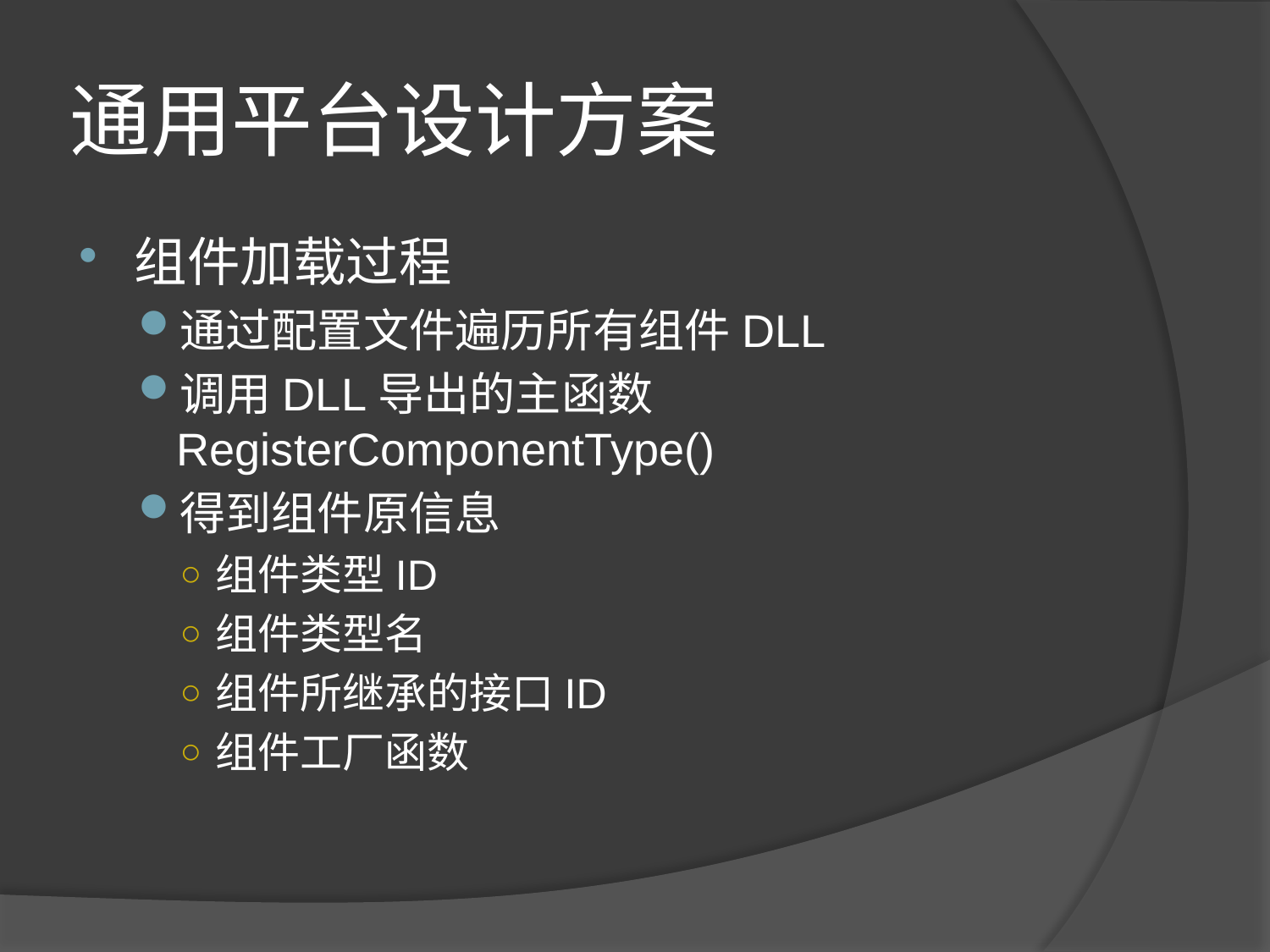

# 通用平台设计方案
组件加载过程
通过配置文件遍历所有组件DLL
调用DLL导出的主函数RegisterComponentType()
得到组件原信息
组件类型ID
组件类型名
组件所继承的接口ID
组件工厂函数